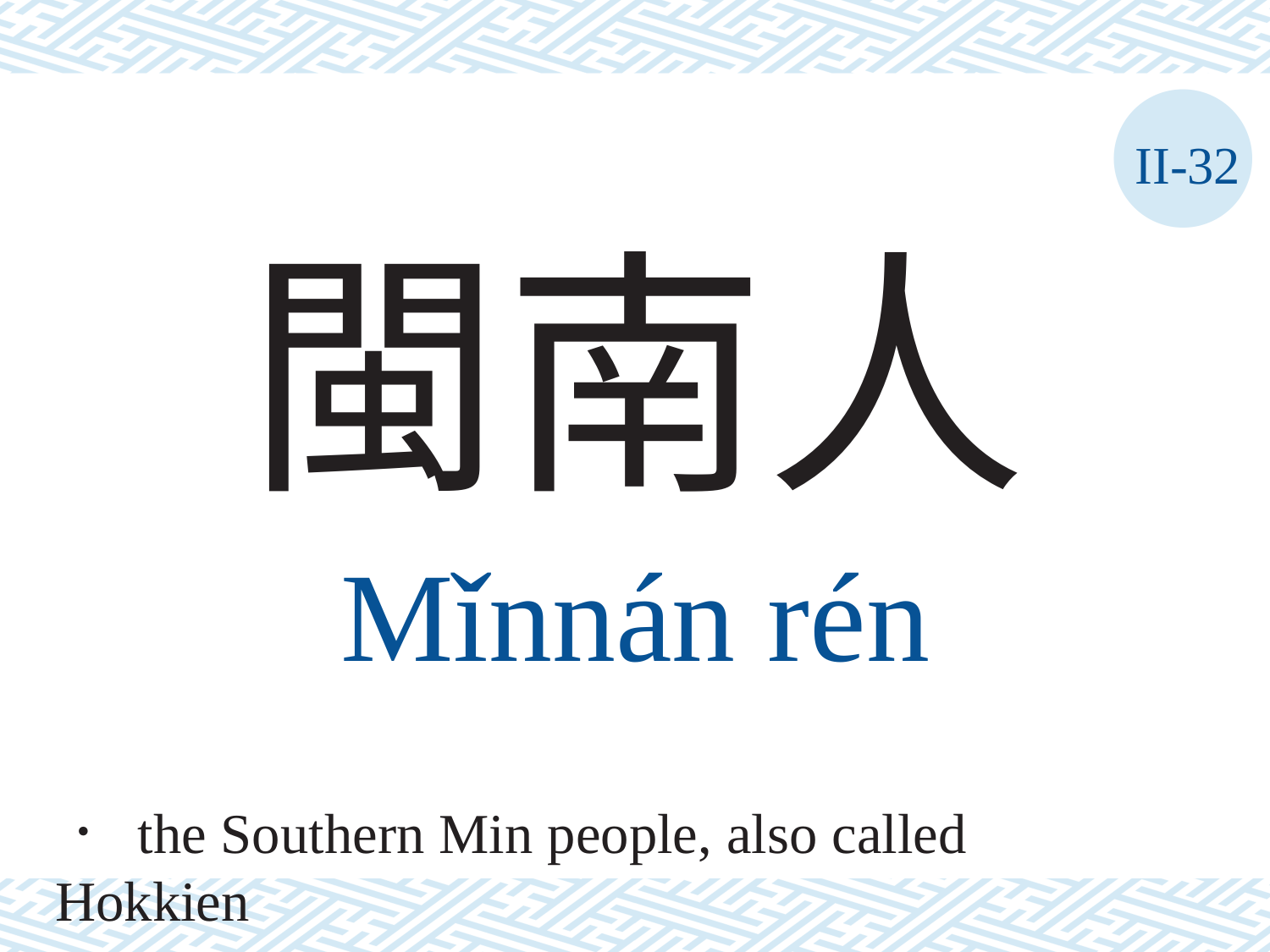

II-32
閩南人
Mǐnnán	rén
． the Southern Min people, also called Hokkien